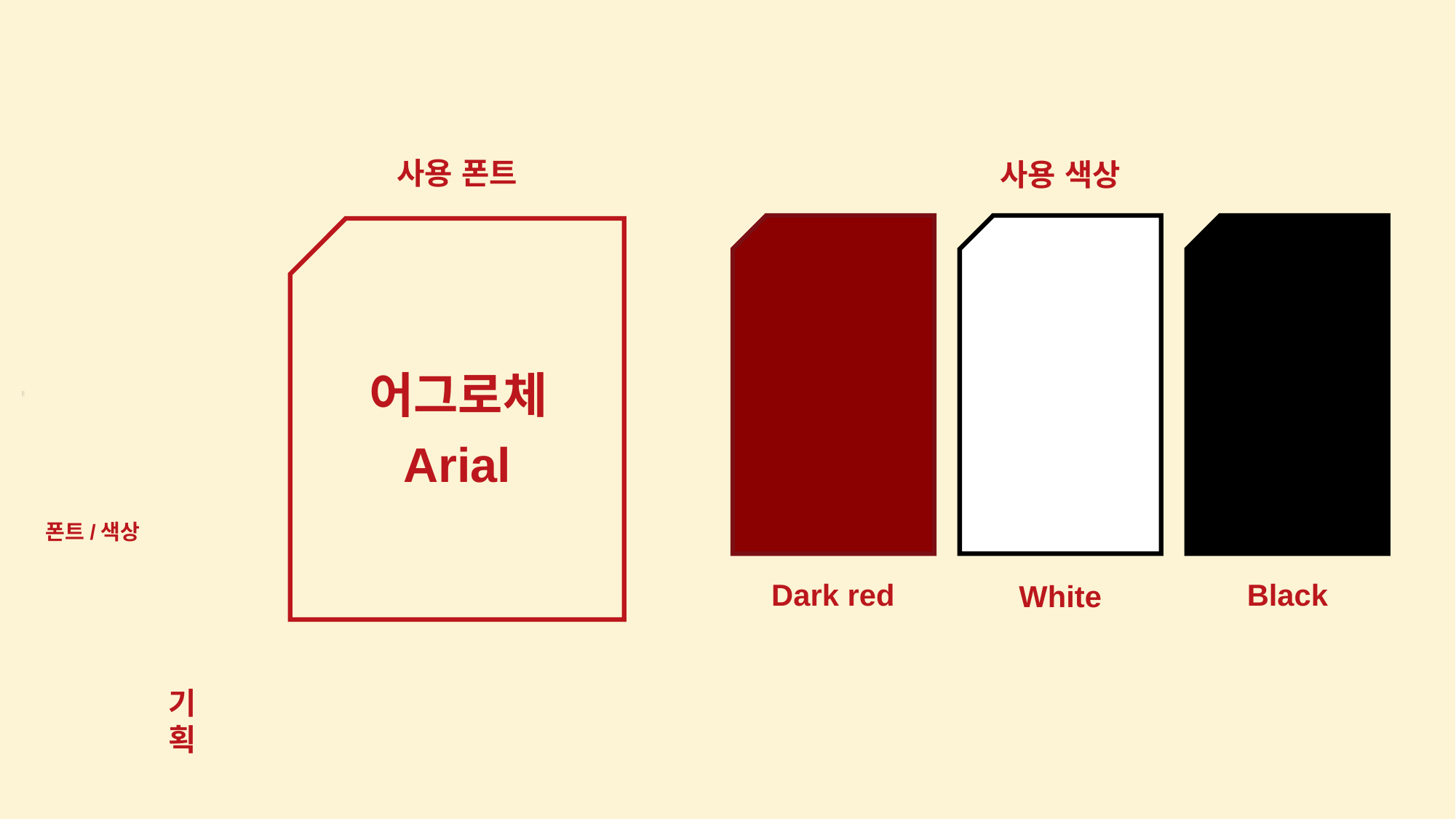

사용 폰트
사용 색상

어그로체
3
Arial
폰트/색상
Dark red
Black
White
기
획